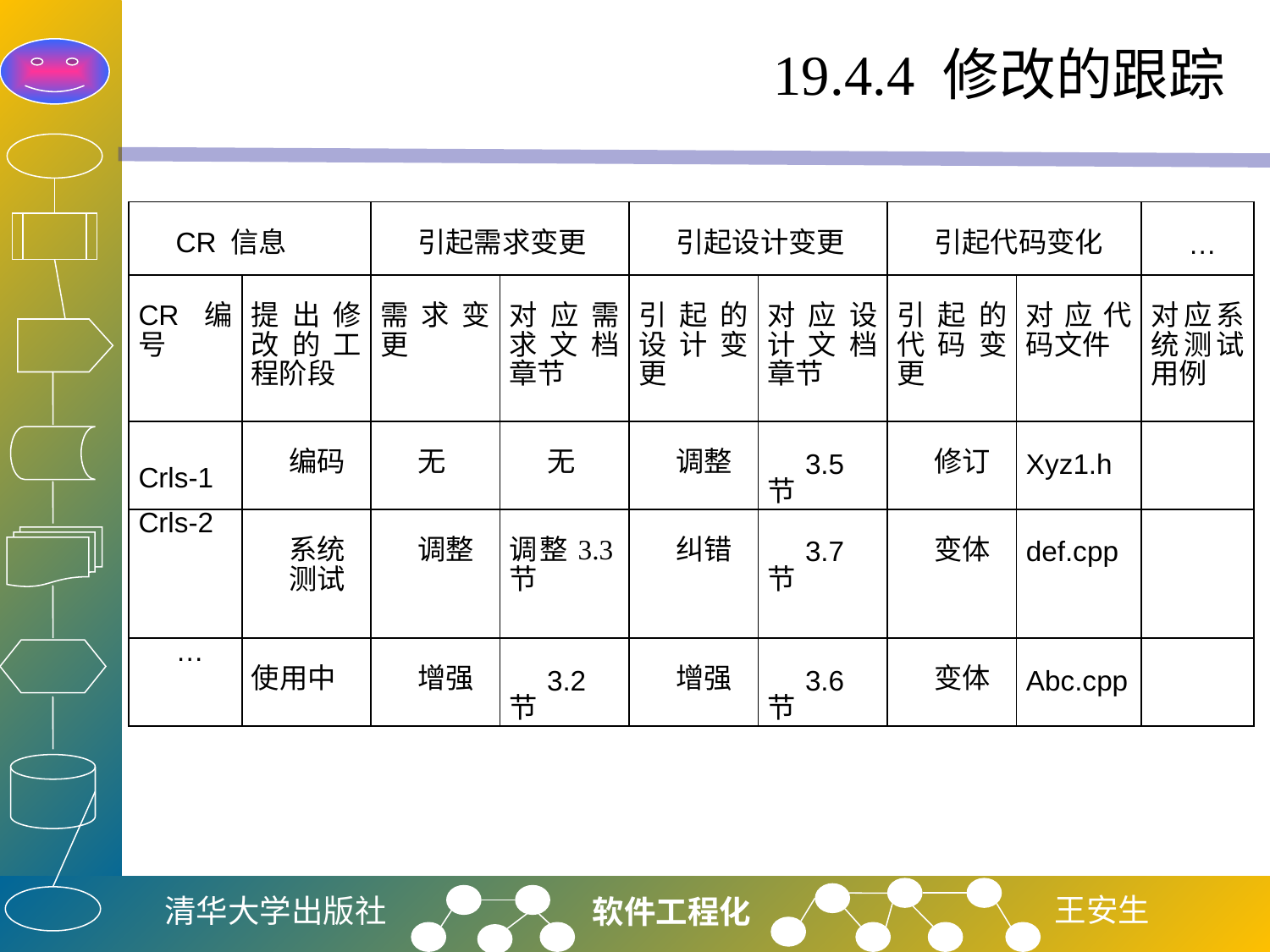

# 19.4.4 修改的跟踪
| CR 信息 |  | 引起需求变更 |  | 引起设计变更 |  | 引起代码变化 |  | … |
| --- | --- | --- | --- | --- | --- | --- | --- | --- |
| CR编号 | 提出修改的工程阶段 | 需求变更 | 对应需求文档章节 | 引起的设计变更 | 对应设计文档章节 | 引起的代码变更 | 对应代码文件 | 对应系统测试用例 |
| Crls-1 | 编码 | 无 | 无 | 调整 | 3.5节 | 修订 | Xyz1.h |  |
| Crls-2 | 系统 测试 | 调整 | 调整3.3节 | 纠错 | 3.7节 | 变体 | def.cpp |  |
| … | 使用中 | 增强 | 3.2节 | 增强 | 3.6节 | 变体 | Abc.cpp |  |